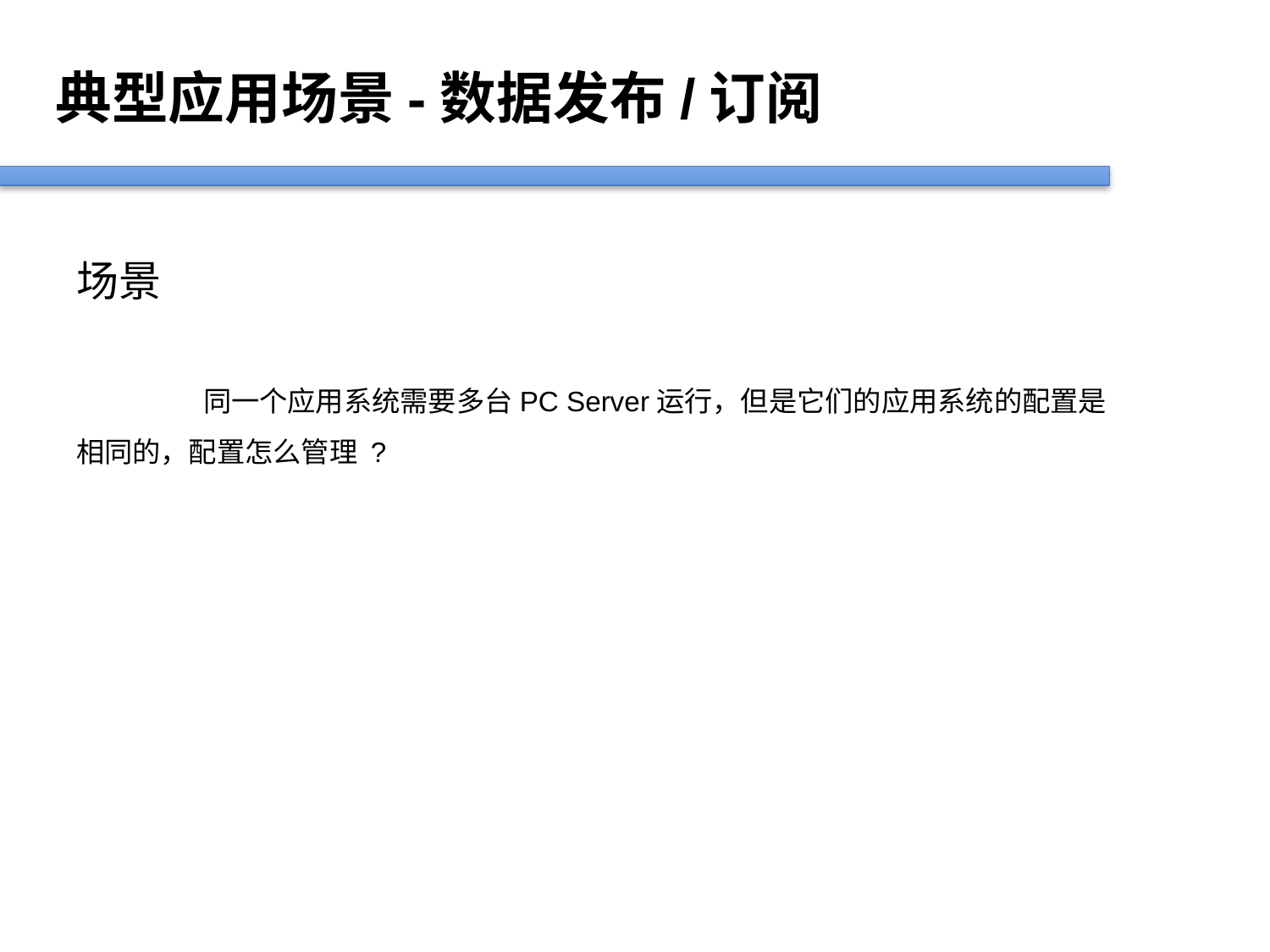

典型应用场景-数据发布/订阅
场景

	同一个应用系统需要多台PC Server运行，但是它们的应用系统的配置是相同的，配置怎么管理 ?